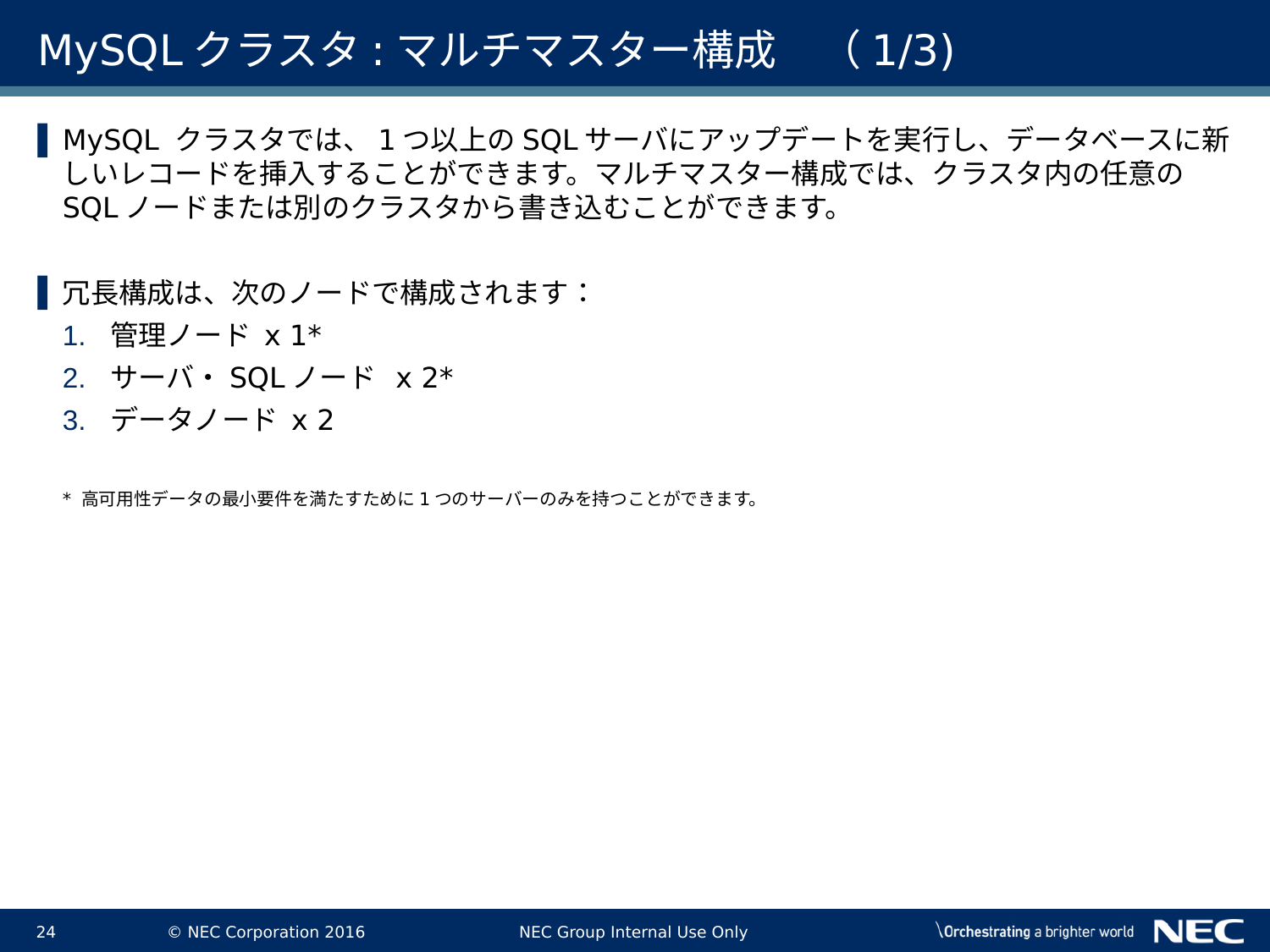

# MySQLクラスタ:マルチマスター構成　（1/3)
MySQL クラスタでは、1つ以上のSQLサーバにアップデートを実行し、データベースに新しいレコードを挿入することができます。マルチマスター構成では、クラスタ内の任意のSQLノードまたは別のクラスタから書き込むことができます。

冗長構成は、次のノードで構成されます：
管理ノード x 1*
サーバ・SQLノード  x 2*
データノード x 2

* 高可用性データの最小要件を満たすために1つのサーバーのみを持つことができます。